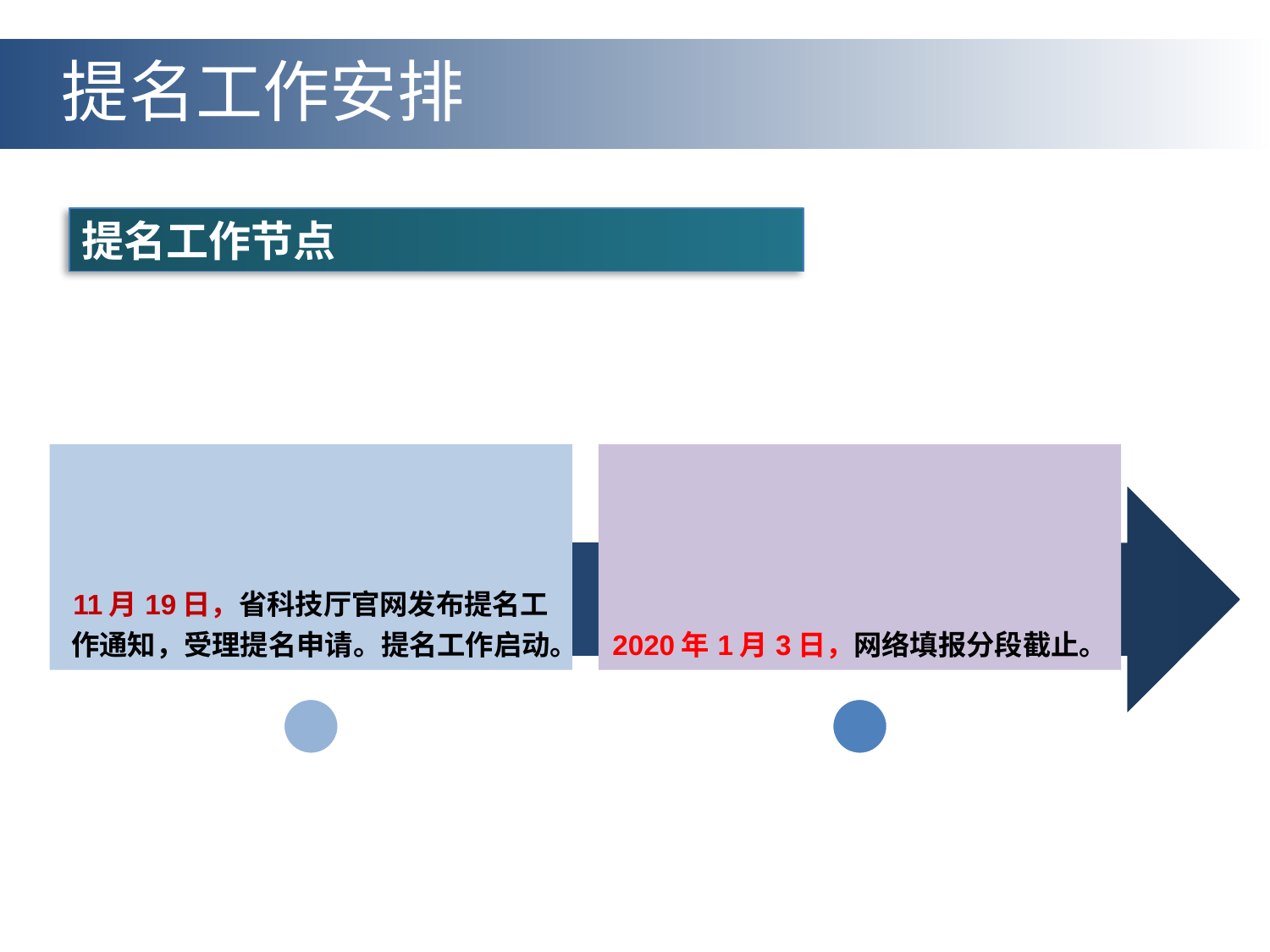

提名工作安排

提名工作节点
11月19日，省科技厅官网发布提名工作通知，受理提名申请。提名工作启动。
2020年1月3日，网络填报分段截止。